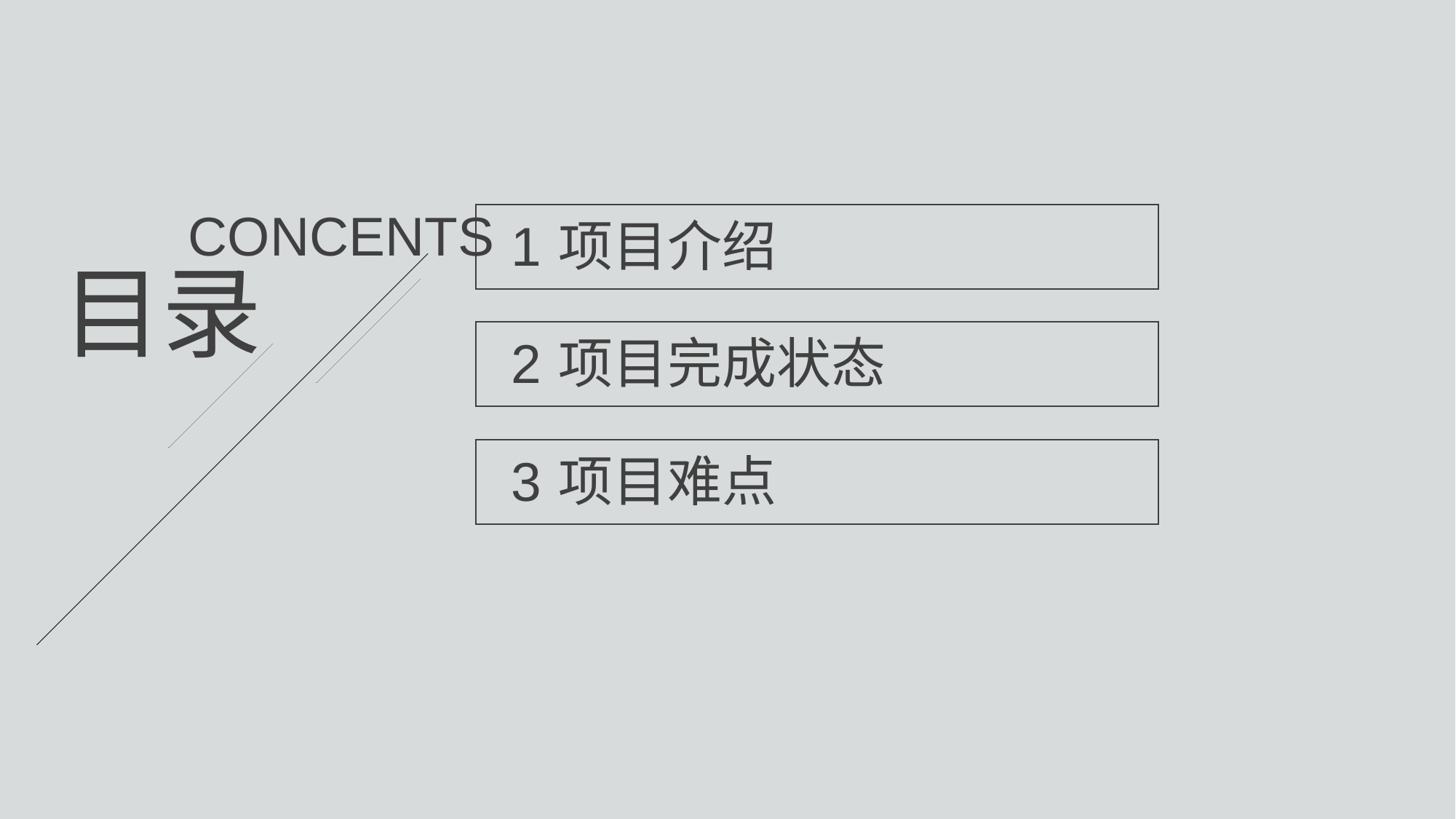

CONCENTS

1
项目介绍
目录

2
项目完成状态

3
项目难点